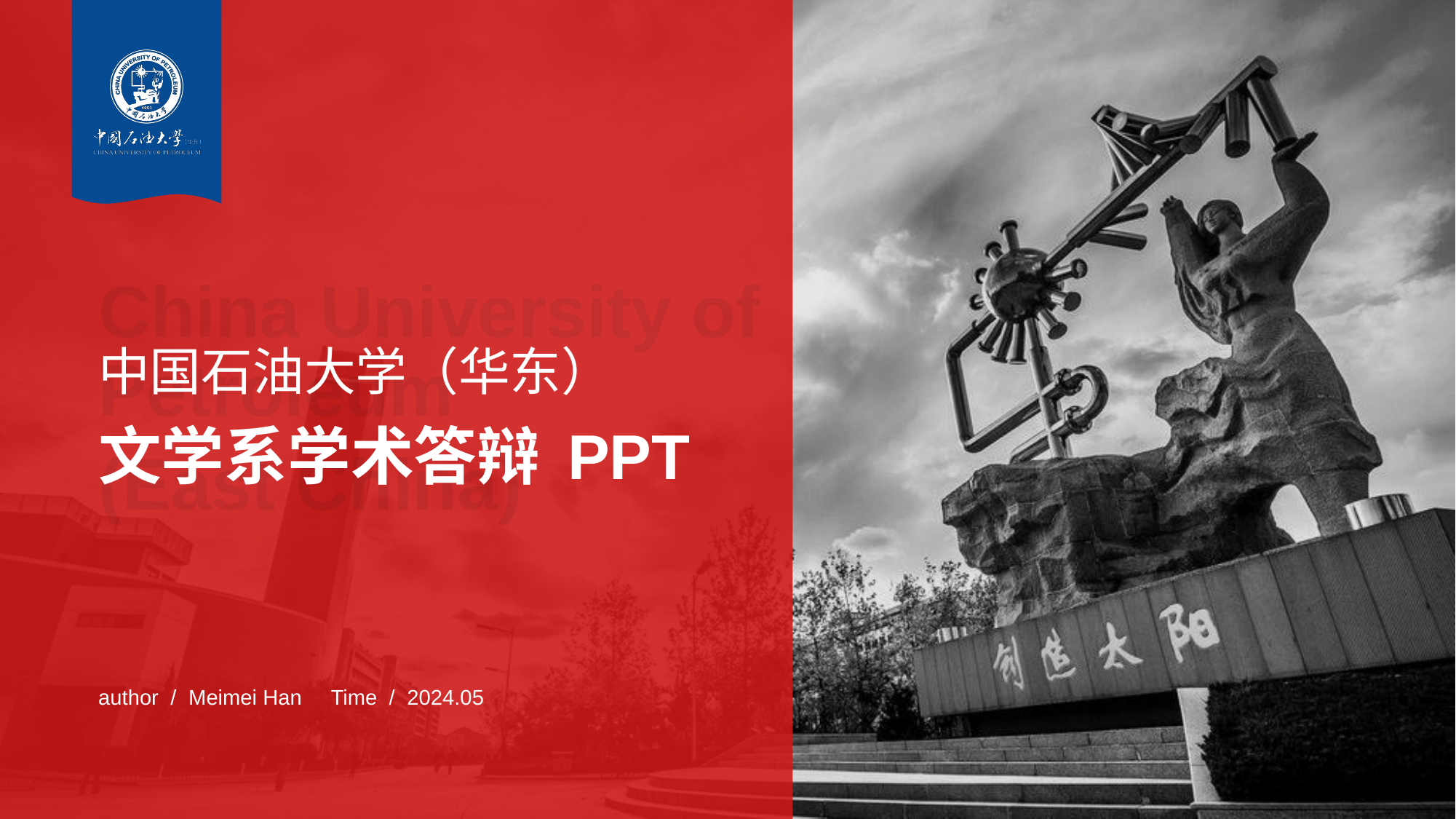

China University of Petroleum
(East China)
# 中国石油大学（华东） 文学系学术答辩 PPT
author  /  Meimei Han
Time  /  2024.05